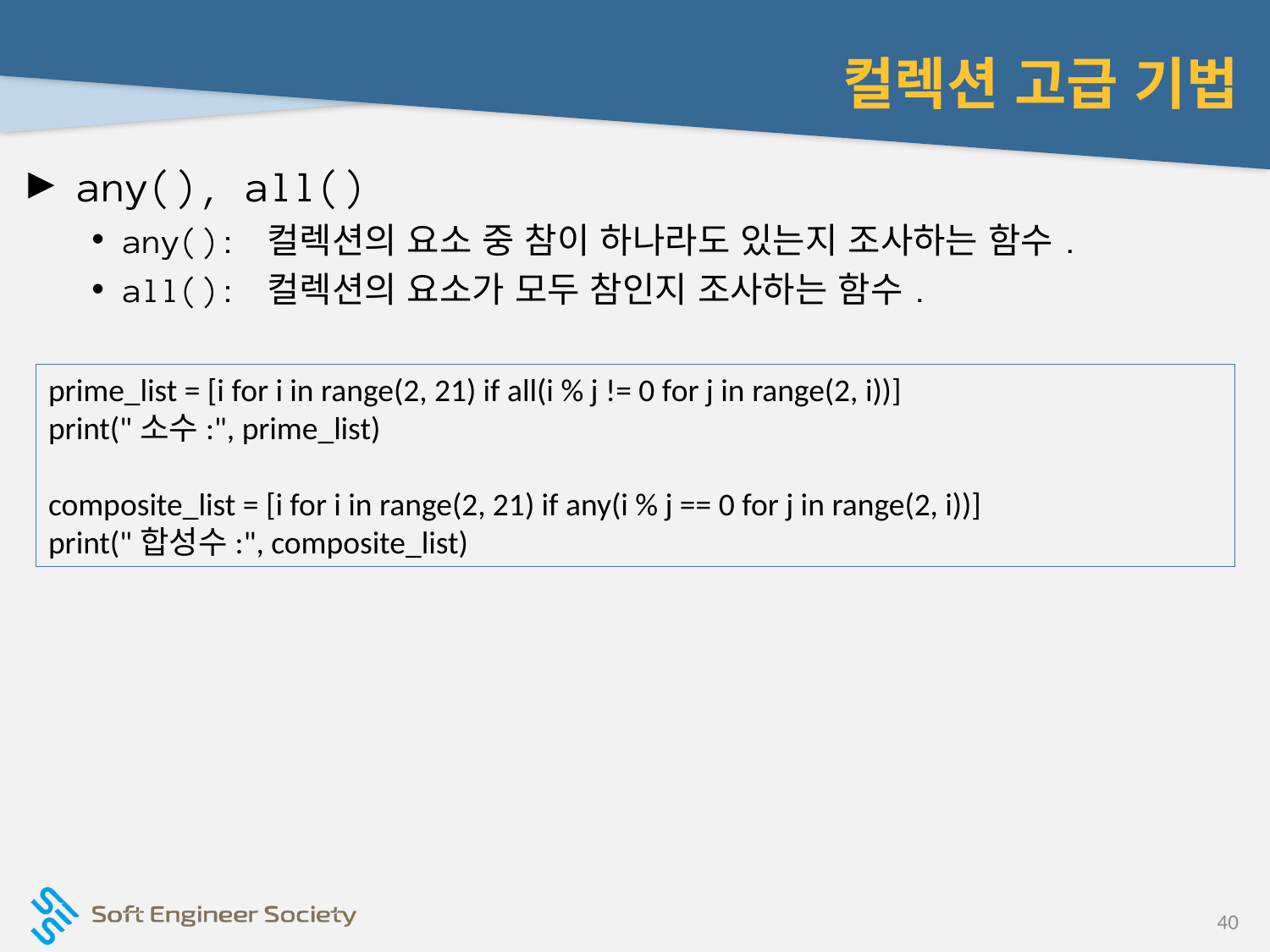

# 컬렉션 고급 기법
any(), all()
any(): 컬렉션의 요소 중 참이 하나라도 있는지 조사하는 함수.
all(): 컬렉션의 요소가 모두 참인지 조사하는 함수.
prime_list = [i for i in range(2, 21) if all(i % j != 0 for j in range(2, i))]
print("소수:", prime_list)

composite_list = [i for i in range(2, 21) if any(i % j == 0 for j in range(2, i))]
print("합성수:", composite_list)
40